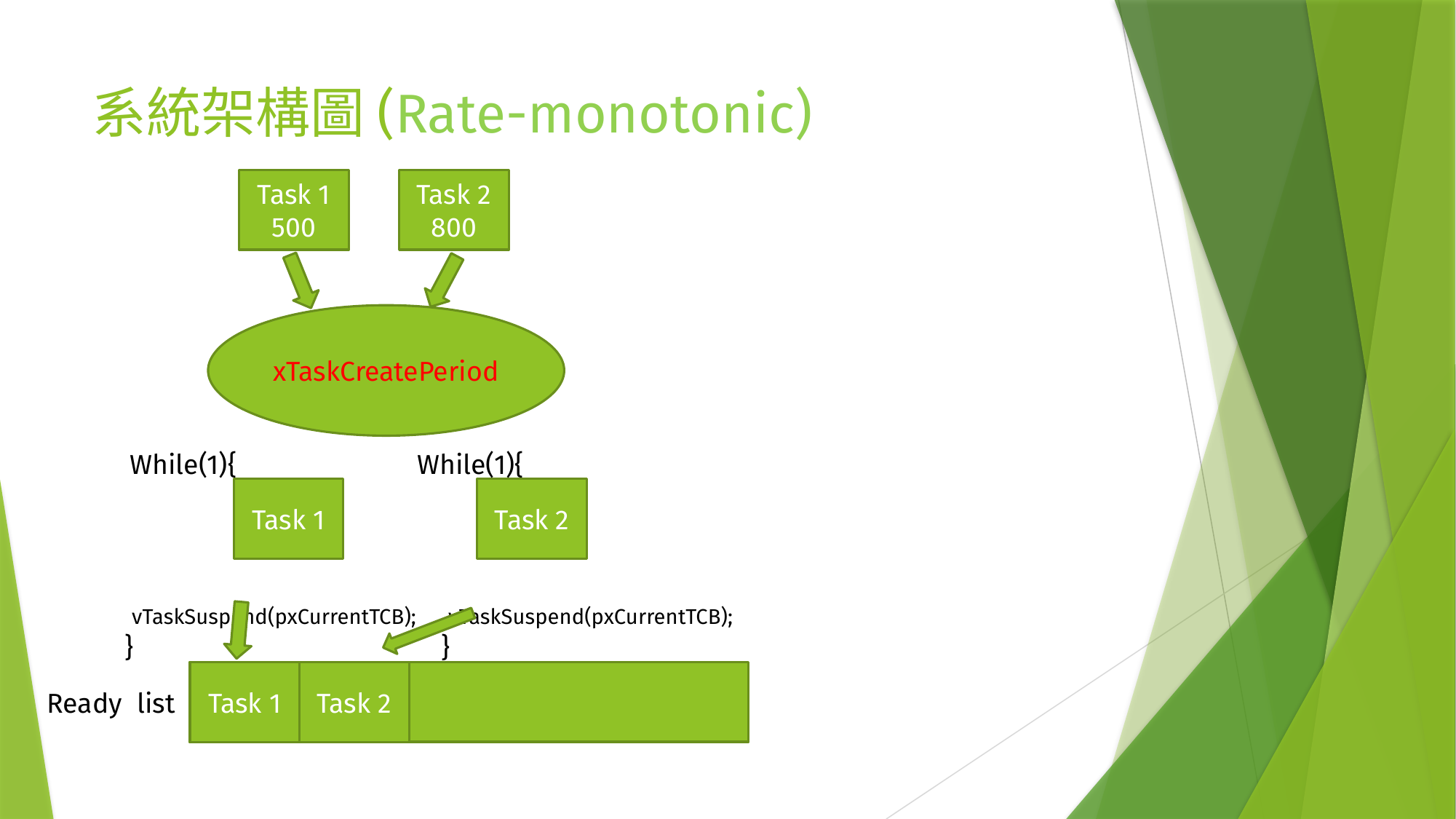

# 系統架構圖(Rate-monotonic)

Task 2
800
Task 1
500

xTaskCreatePeriod
While(1){
While(1){
Task 2
Task 1
   vTaskSuspend(pxCurrentTCB);
}
   vTaskSuspend(pxCurrentTCB);
}

Task 1
Task 2
Ready  list